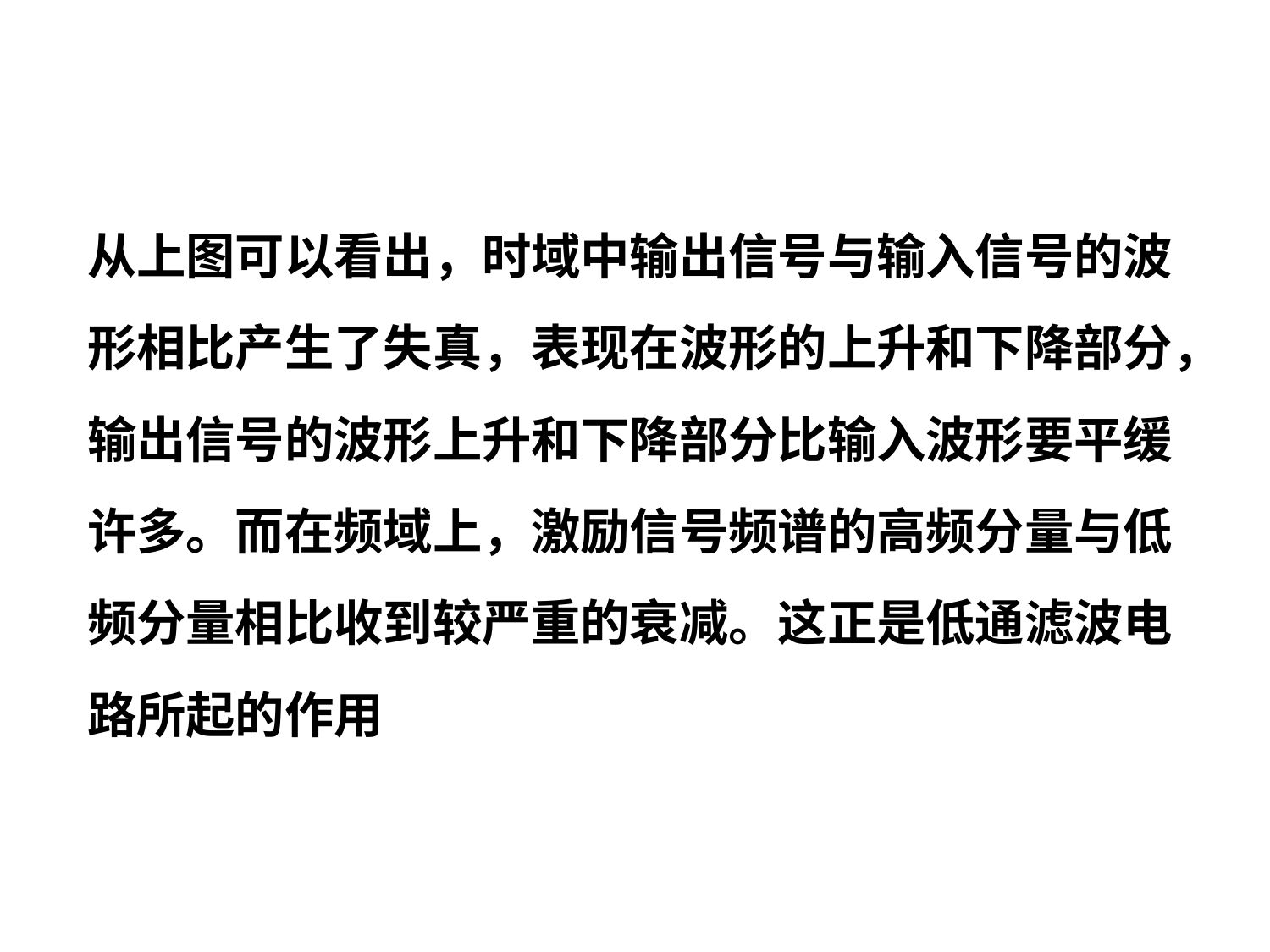

从上图可以看出，时域中输出信号与输入信号的波形相比产生了失真，表现在波形的上升和下降部分，输出信号的波形上升和下降部分比输入波形要平缓许多。而在频域上，激励信号频谱的高频分量与低频分量相比收到较严重的衰减。这正是低通滤波电路所起的作用